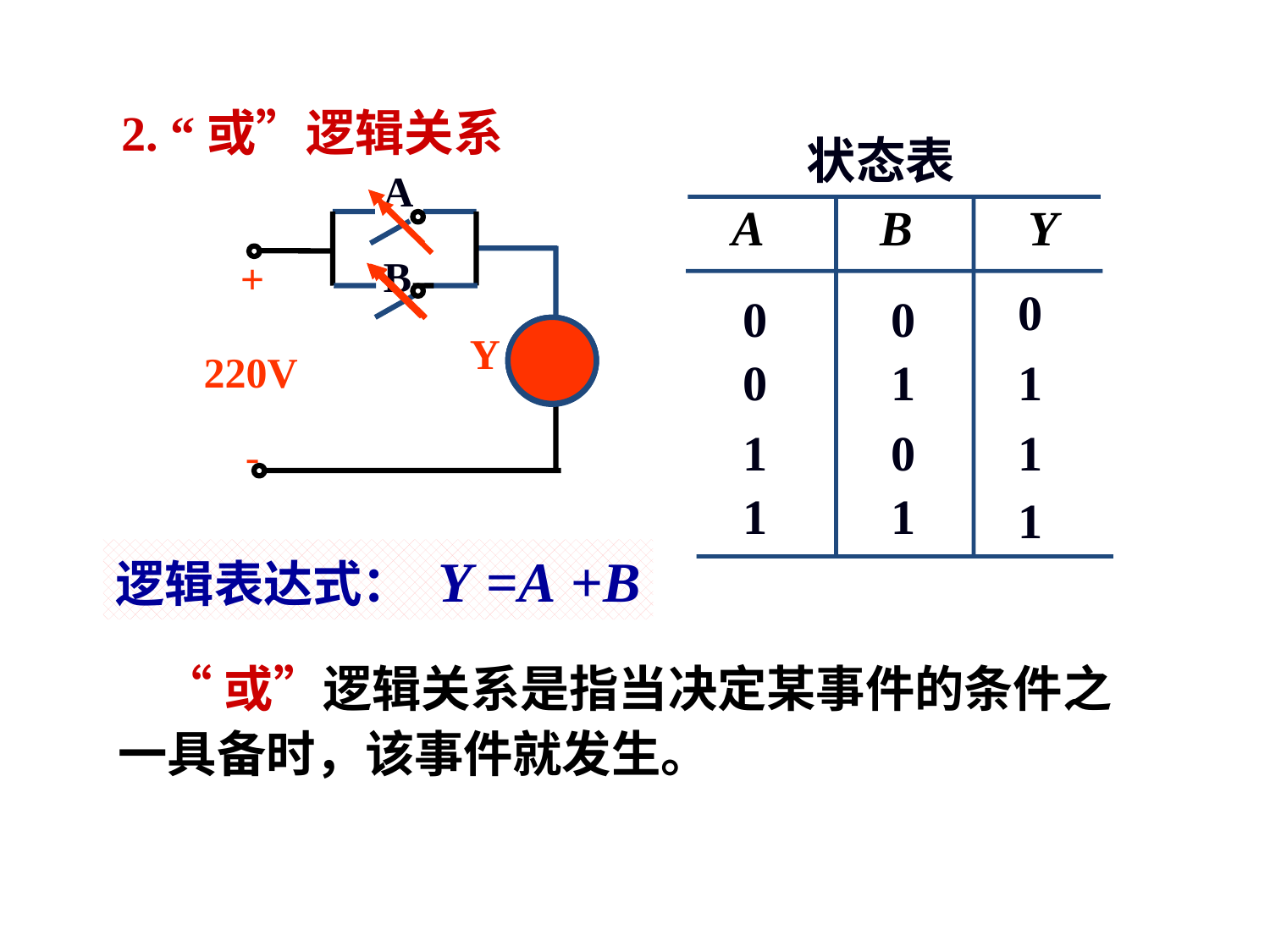

2. “或”逻辑关系
状态表
A

B
+

Y

220V

-

A
B
Y

0
0
0

0
1
1
1
0
1
1
1
1
逻辑表达式： Y =A +B
    “或”逻辑关系是指当决定某事件的条件之一具备时，该事件就发生。